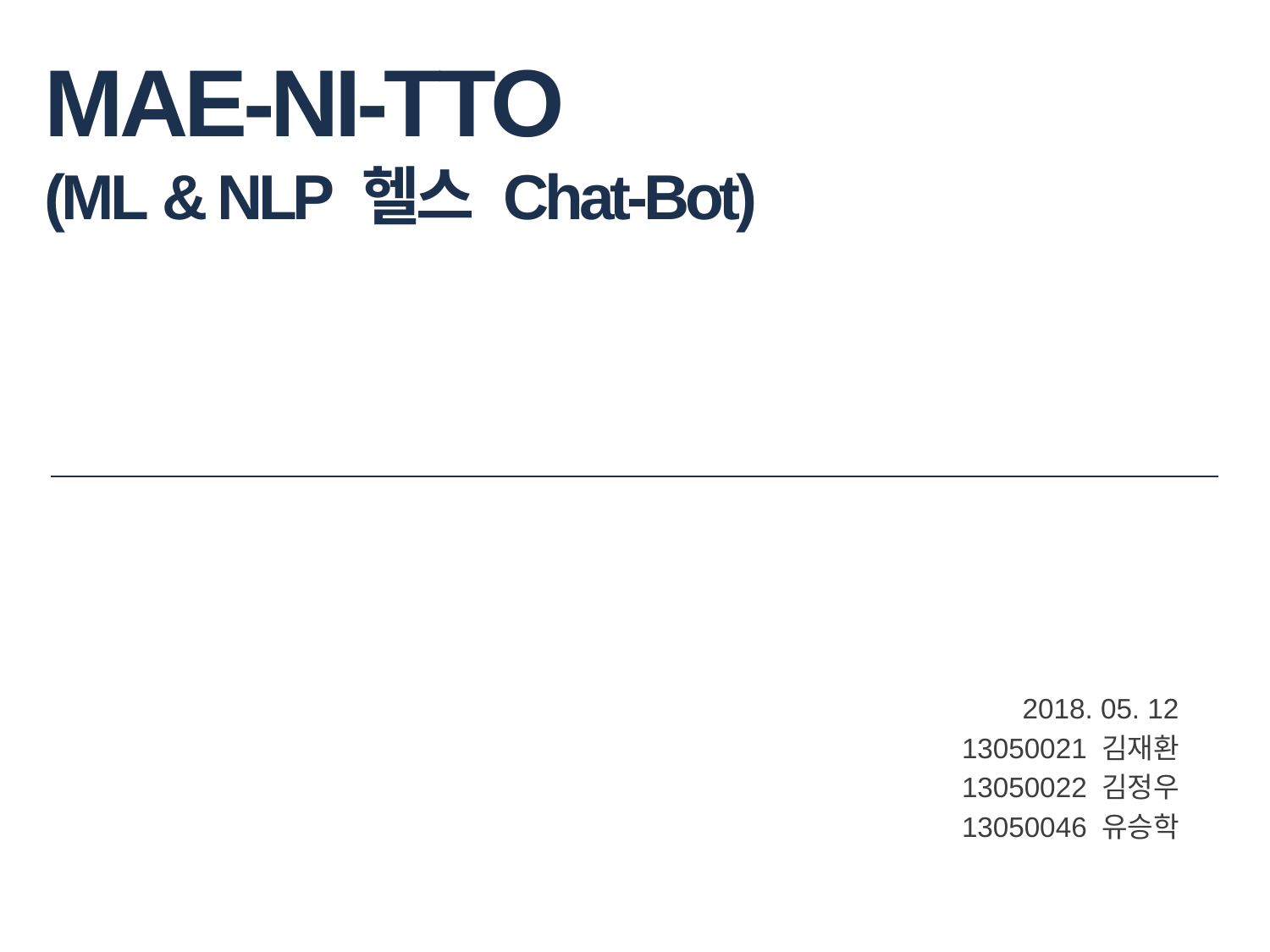

# MAE-NI-TTO (ML & NLP 헬스 Chat-Bot)
2018. 05. 12
13050021 김재환
13050022 김정우
13050046 유승학